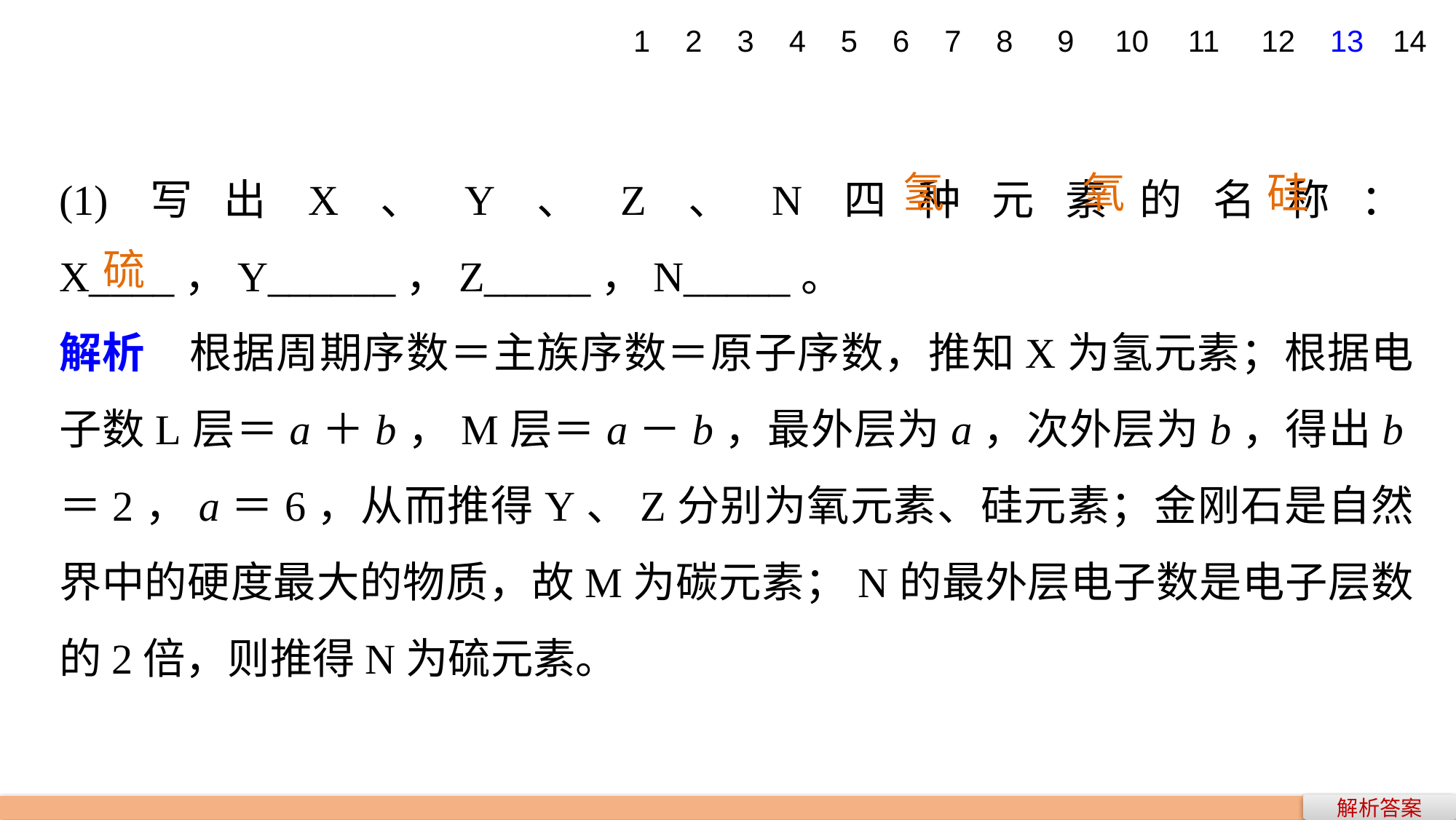

1
2
3
4
5
6
7
8
9
10
11
12
13
14
氢
氧
硅
(1)写出X、Y、Z、N四种元素的名称：X____，Y______，Z_____，N_____。
解析　根据周期序数＝主族序数＝原子序数，推知X为氢元素；根据电子数L层＝a＋b，M层＝a－b，最外层为a，次外层为b，得出b＝2，a＝6，从而推得Y、Z分别为氧元素、硅元素；金刚石是自然界中的硬度最大的物质，故M为碳元素；N的最外层电子数是电子层数的2倍，则推得N为硫元素。
硫
解析答案